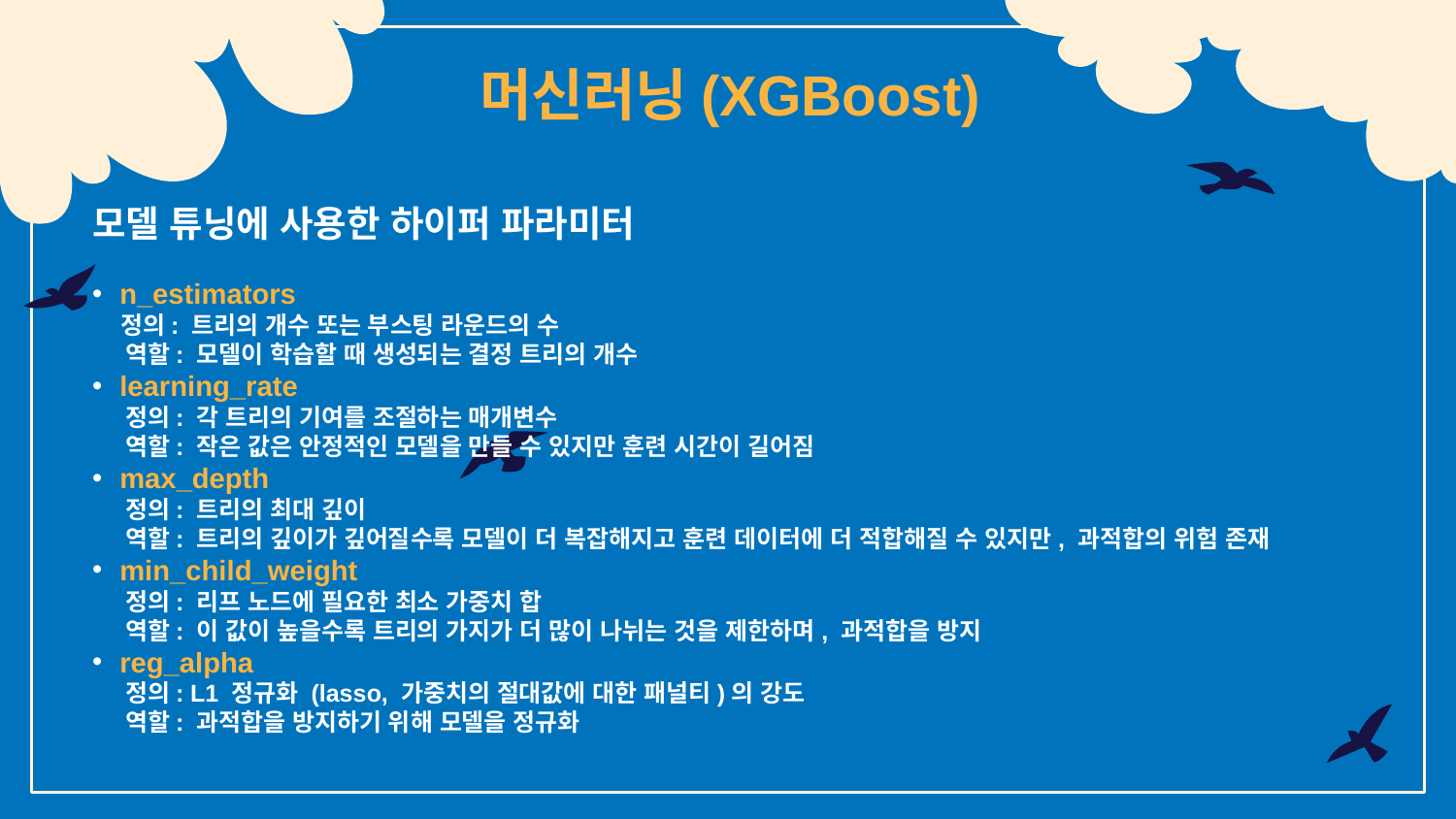

머신러닝(XGBoost)
모델 튜닝에 사용한 하이퍼 파라미터
n_estimators
    정의: 트리의 개수 또는 부스팅 라운드의 수
    역할: 모델이 학습할 때 생성되는 결정 트리의 개수
learning_rate
    정의: 각 트리의 기여를 조절하는 매개변수
    역할: 작은 값은 안정적인 모델을 만들 수 있지만 훈련 시간이 길어짐
max_depth
    정의: 트리의 최대 깊이
    역할: 트리의 깊이가 깊어질수록 모델이 더 복잡해지고 훈련 데이터에 더 적합해질 수 있지만, 과적합의 위험 존재
min_child_weight
    정의: 리프 노드에 필요한 최소 가중치 합
    역할: 이 값이 높을수록 트리의 가지가 더 많이 나뉘는 것을 제한하며, 과적합을 방지
reg_alpha
    정의: L1 정규화 (lasso, 가중치의 절대값에 대한 패널티)의 강도
    역할: 과적합을 방지하기 위해 모델을 정규화